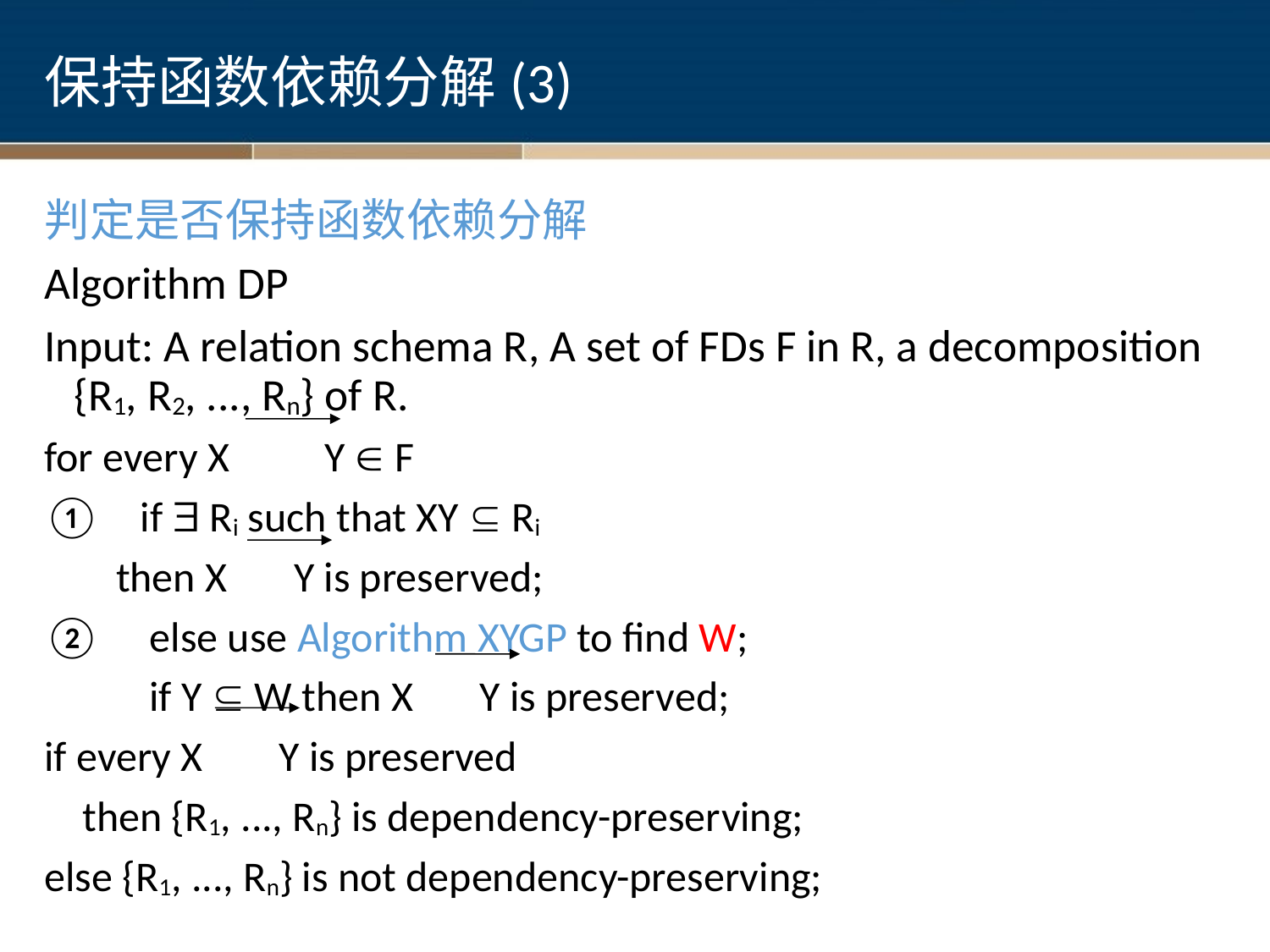

# 保持函数依赖分解(3)
判定是否保持函数依赖分解
Algorithm DP
Input: A relation schema R, A set of FDs F in R, a decomposition {R1, R2, ..., Rn} of R.
for every X          Y ∈ F
   if ∃ Ri such that XY ⊆ Ri
             then X       Y is preserved;
    else use Algorithm XYGP to find W;
           if Y ⊆ W then X       Y is preserved;
if every X        Y is preserved
    then {R1, ..., Rn} is dependency-preserving;
else {R1, ..., Rn} is not dependency-preserving;